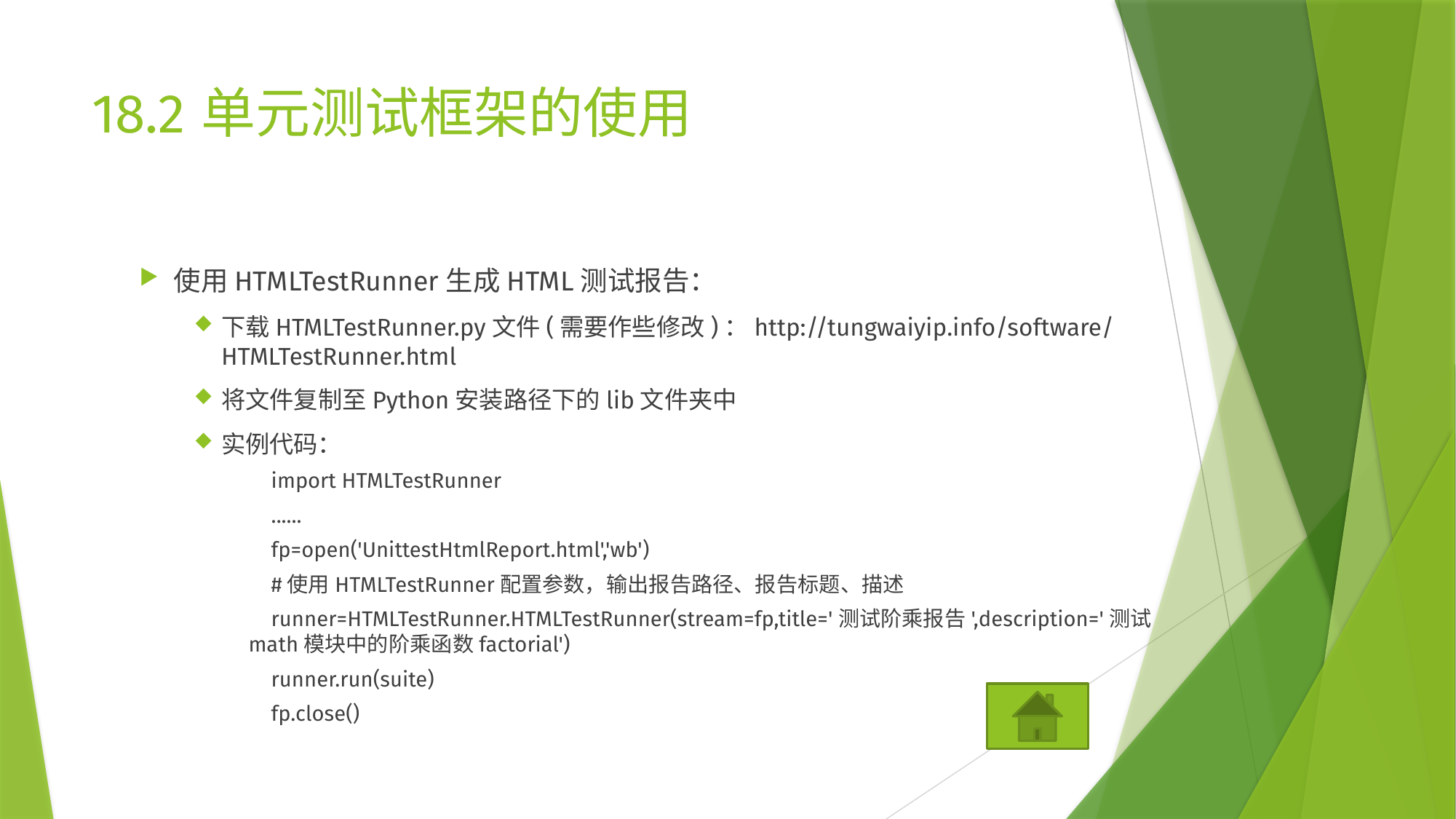

# 18.2	单元测试框架的使用
使用HTMLTestRunner生成HTML测试报告：
下载HTMLTestRunner.py文件(需要作些修改)：http://tungwaiyip.info/software/HTMLTestRunner.html
将文件复制至Python安装路径下的lib文件夹中
实例代码：
    import HTMLTestRunner
    ......
    fp=open('UnittestHtmlReport.html','wb')
    #使用HTMLTestRunner配置参数，输出报告路径、报告标题、描述
    runner=HTMLTestRunner.HTMLTestRunner(stream=fp,title='测试阶乘报告',description='测试math模块中的阶乘函数factorial')
    runner.run(suite)
    fp.close()